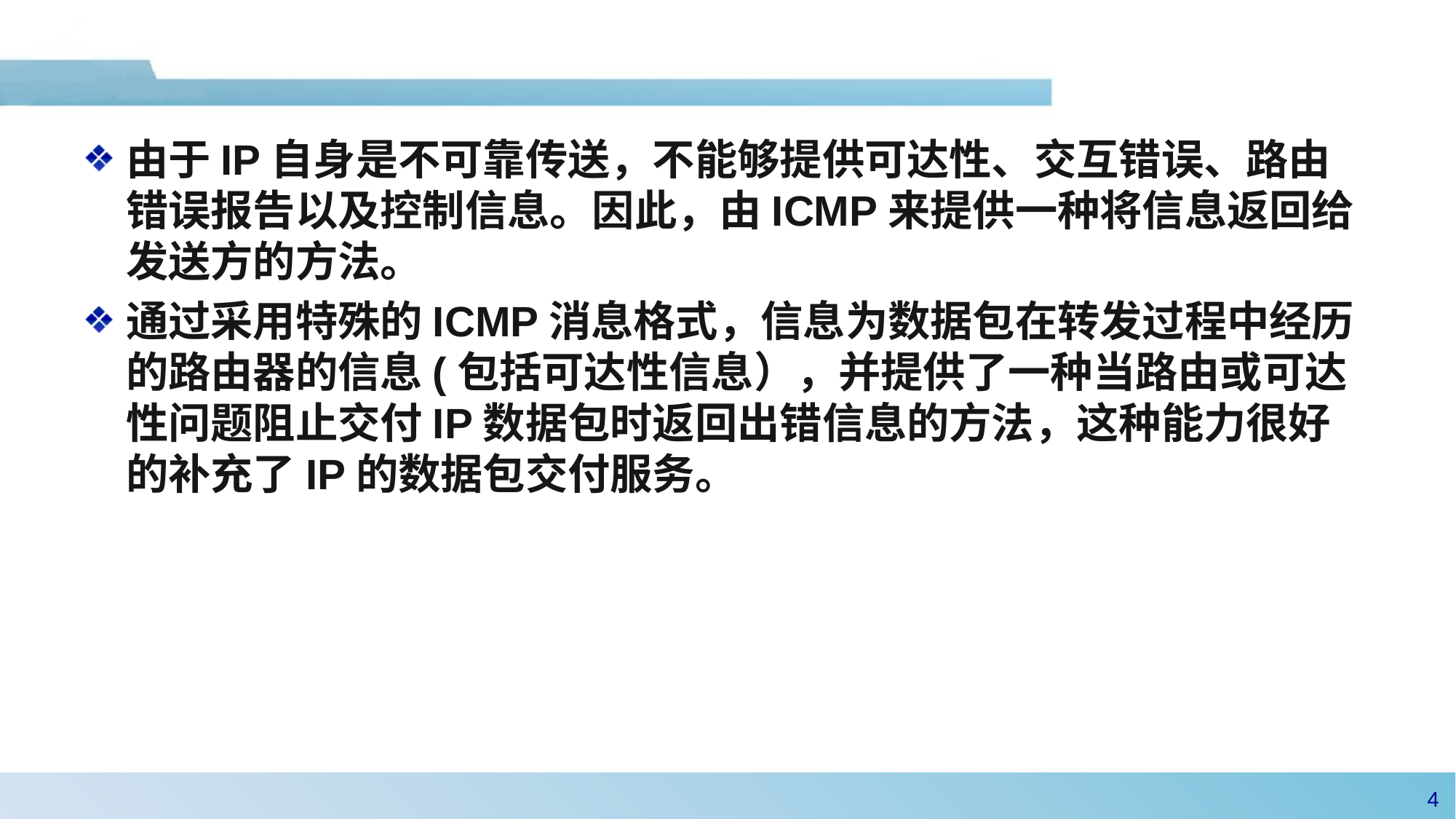

由于IP自身是不可靠传送，不能够提供可达性、交互错误、路由错误报告以及控制信息。因此，由ICMP来提供一种将信息返回给发送方的方法。
通过采用特殊的ICMP消息格式，信息为数据包在转发过程中经历的路由器的信息(包括可达性信息），并提供了一种当路由或可达性问题阻止交付IP数据包时返回出错信息的方法，这种能力很好的补充了IP的数据包交付服务。
4